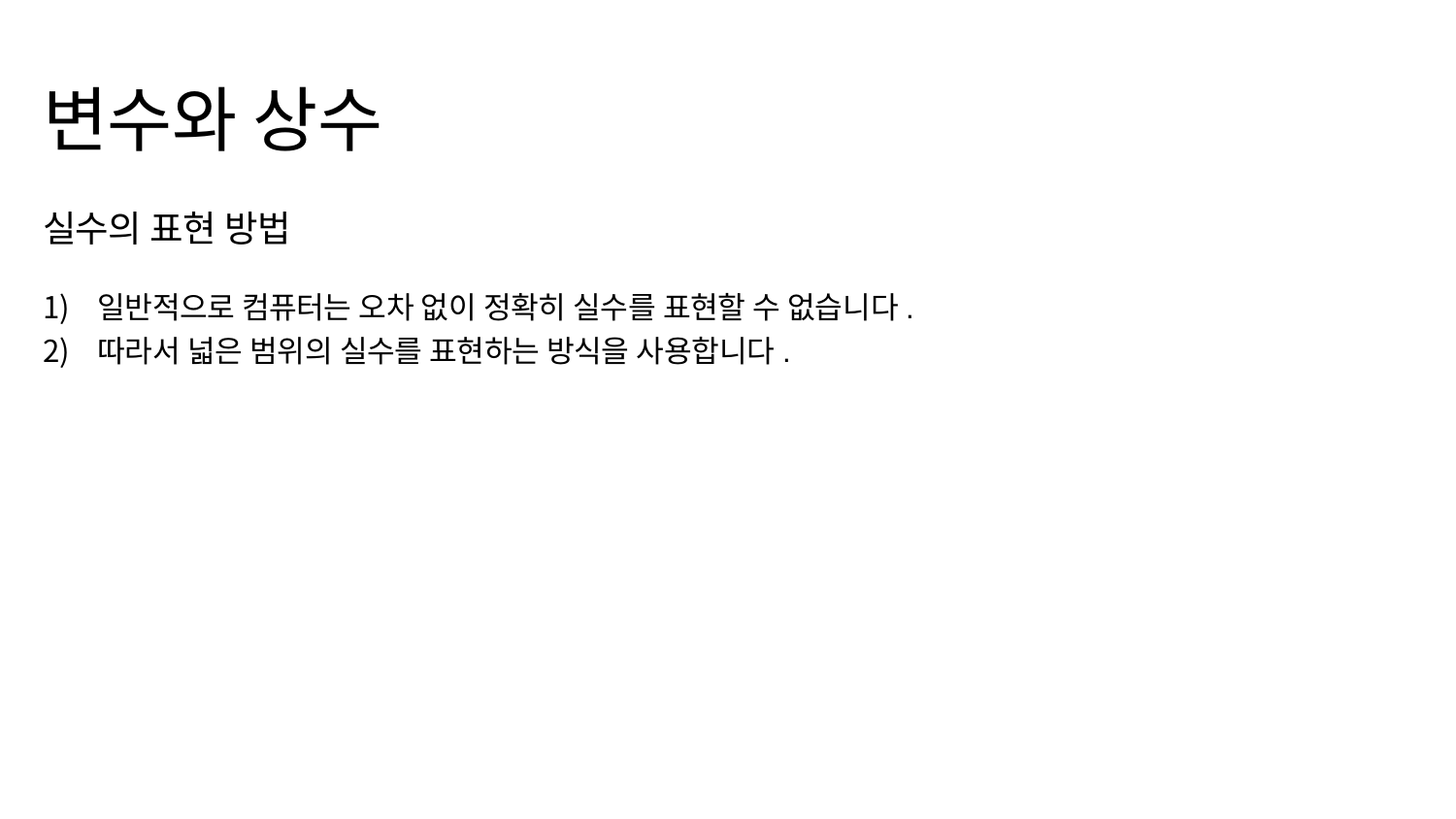

# 변수와 상수
실수의 표현 방법

일반적으로 컴퓨터는 오차 없이 정확히 실수를 표현할 수 없습니다.
따라서 넓은 범위의 실수를 표현하는 방식을 사용합니다.